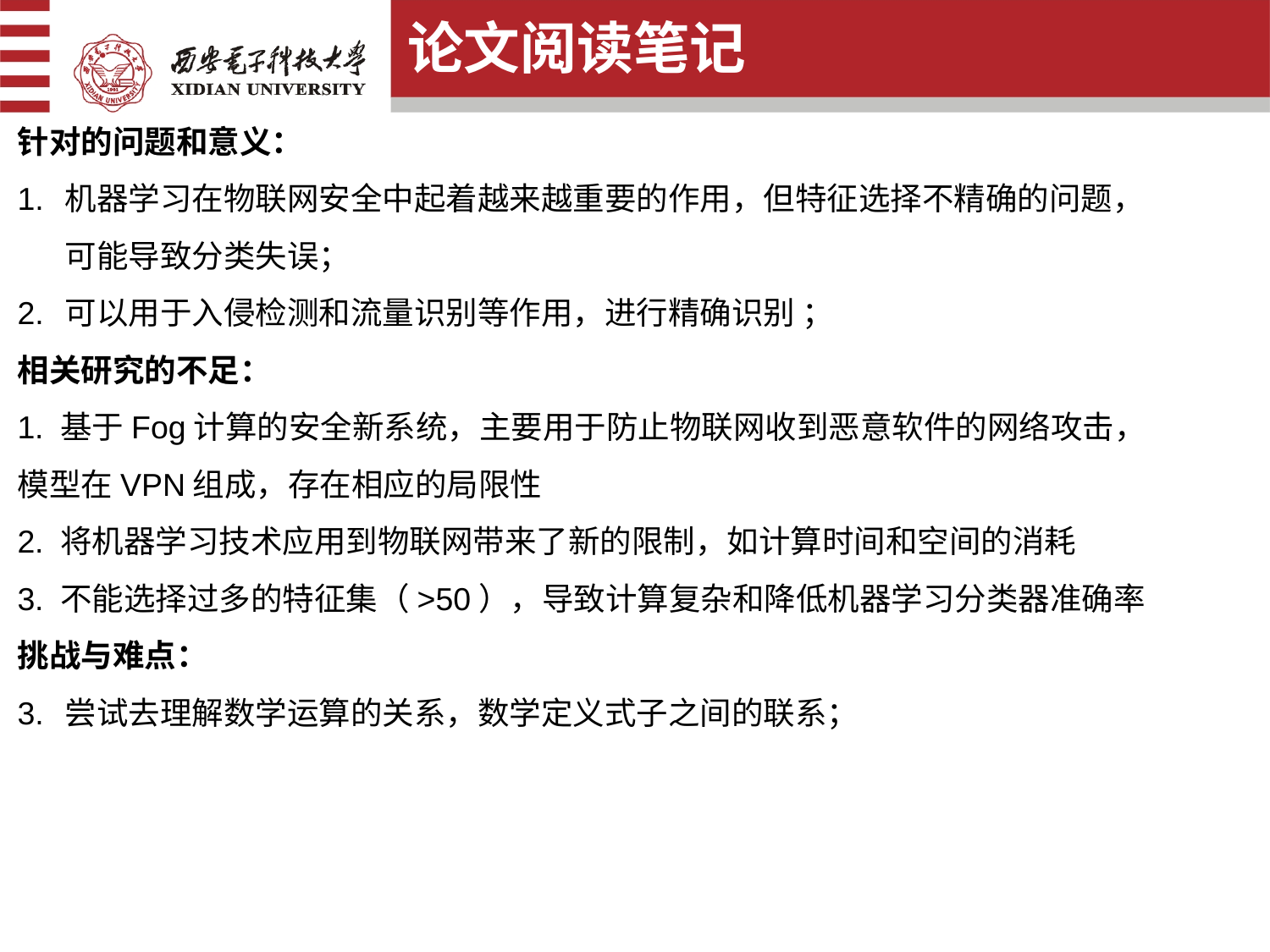

论文阅读笔记
针对的问题和意义：
机器学习在物联网安全中起着越来越重要的作用，但特征选择不精确的问题，可能导致分类失误；
可以用于入侵检测和流量识别等作用，进行精确识别 ；
相关研究的不足：
1. 基于Fog计算的安全新系统，主要用于防止物联网收到恶意软件的网络攻击，模型在VPN组成，存在相应的局限性
2. 将机器学习技术应用到物联网带来了新的限制，如计算时间和空间的消耗
3. 不能选择过多的特征集（>50），导致计算复杂和降低机器学习分类器准确率
挑战与难点：
尝试去理解数学运算的关系，数学定义式子之间的联系；